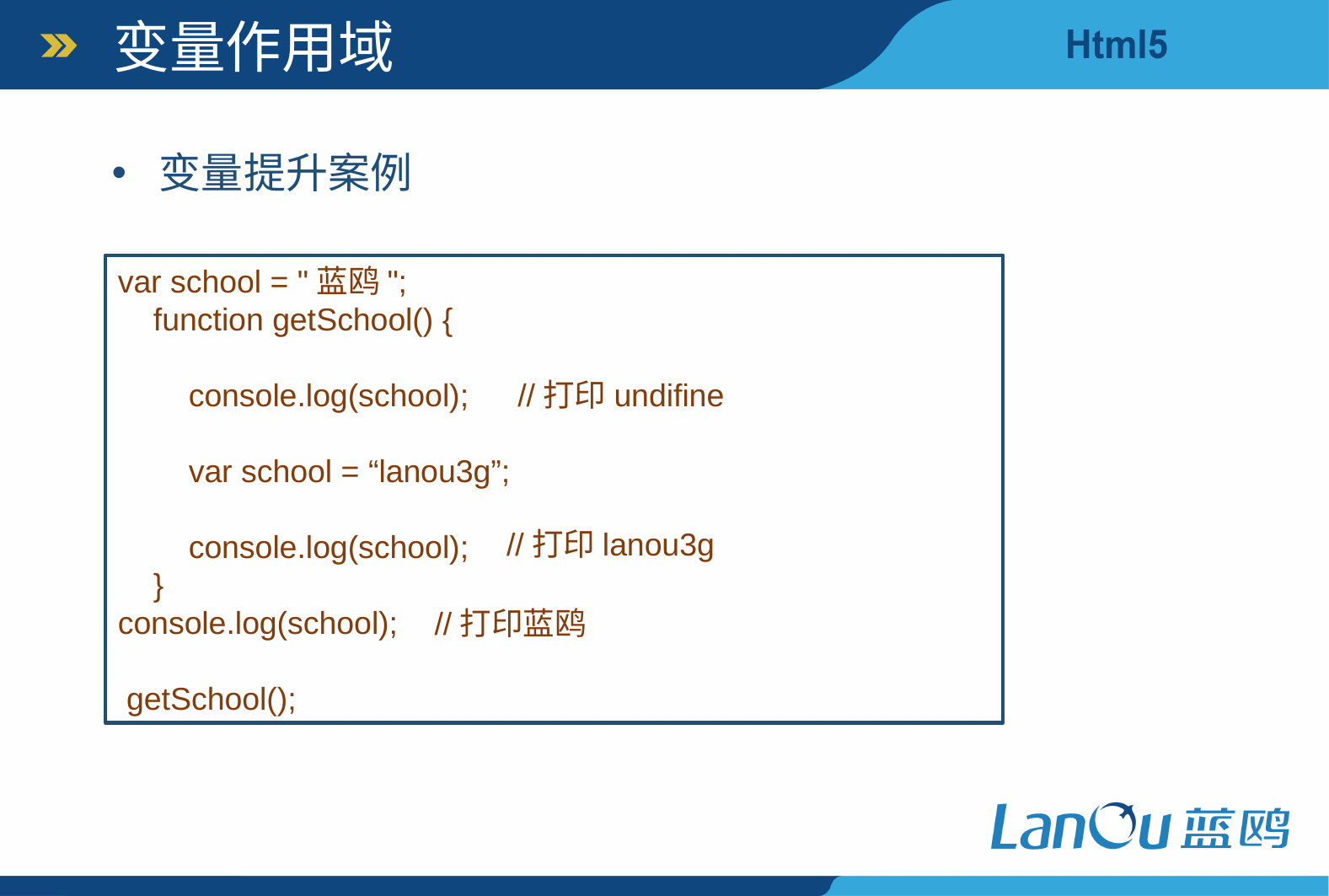

变量作用域
变量提升案例

var school = "蓝鸥";
    function getSchool() {

        console.log(school);

        var school = “lanou3g”;

        console.log(school);
    }
console.log(school);

 getSchool();
//打印undifine
//打印lanou3g

//打印蓝鸥